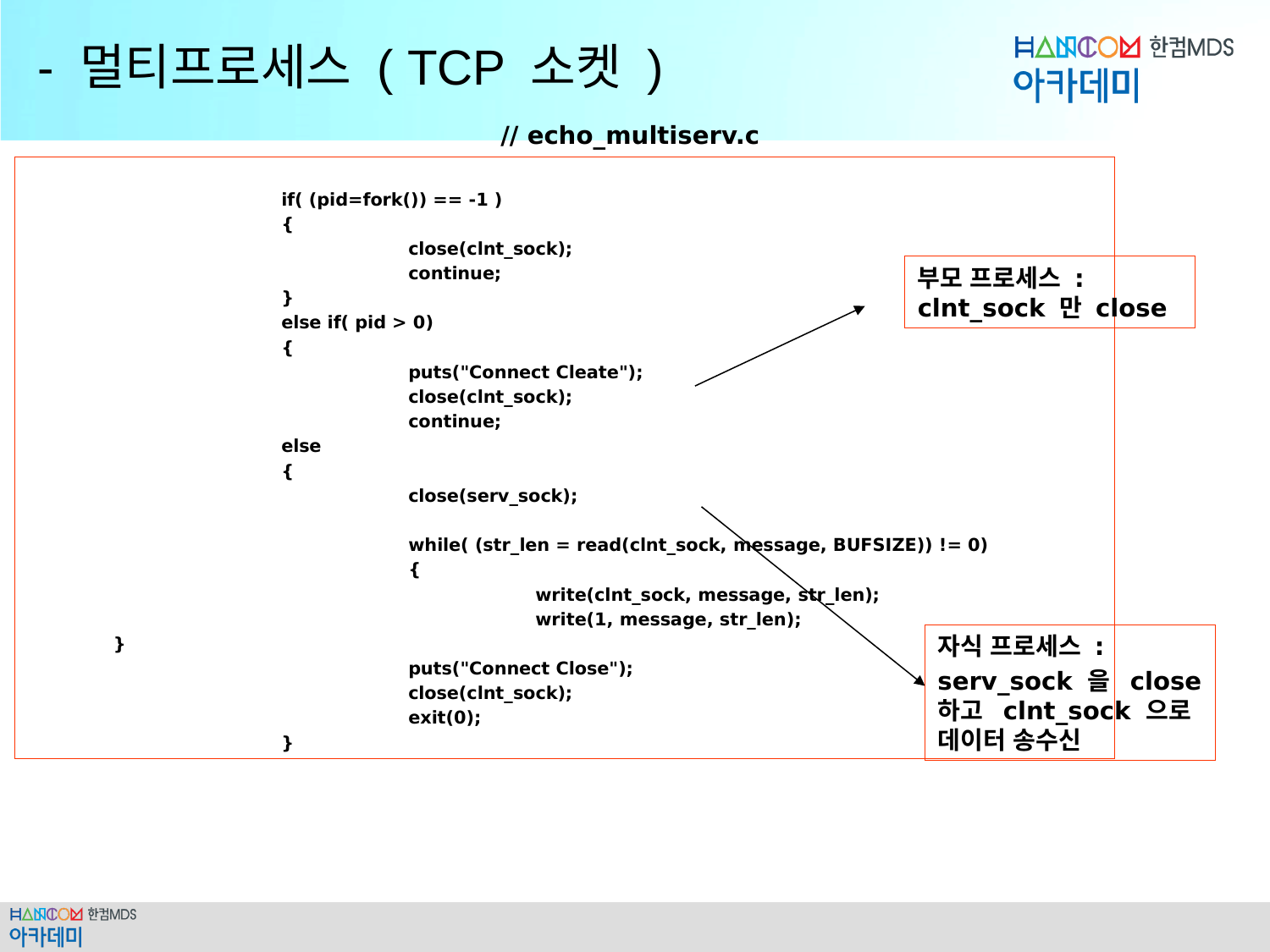

# - 멀티프로세스 ( TCP 소켓 )
// echo_multiserv.c

		if( (pid=fork()) == -1 )
		{
			close(clnt_sock);
			continue;
		}
		else if( pid > 0)
		{
			puts("Connect Cleate");
			close(clnt_sock);
			continue;
		else
		{
			close(serv_sock);

			while( (str_len = read(clnt_sock, message, BUFSIZE)) != 0)
			{
				write(clnt_sock, message, str_len);
				write(1, message, str_len);
              }
			puts("Connect Close");
			close(clnt_sock);
			exit(0);
		}
부모 프로세스 : clnt_sock 만 close
자식 프로세스 :
serv_sock 을  close 하고  clnt_sock 으로 데이터 송수신